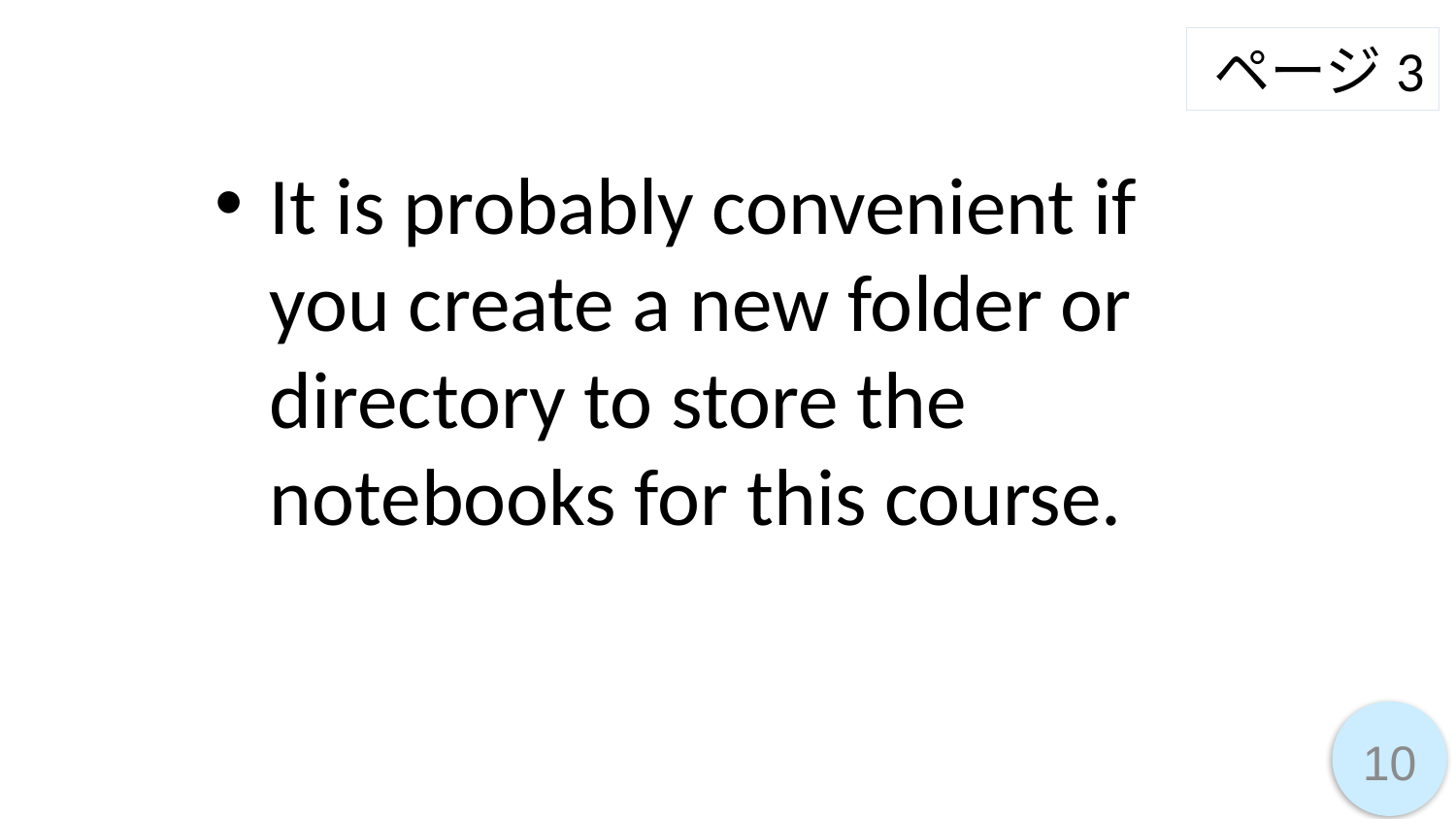

ページ3
It is probably convenient if you create a new folder or directory to store the notebooks for this course.
10